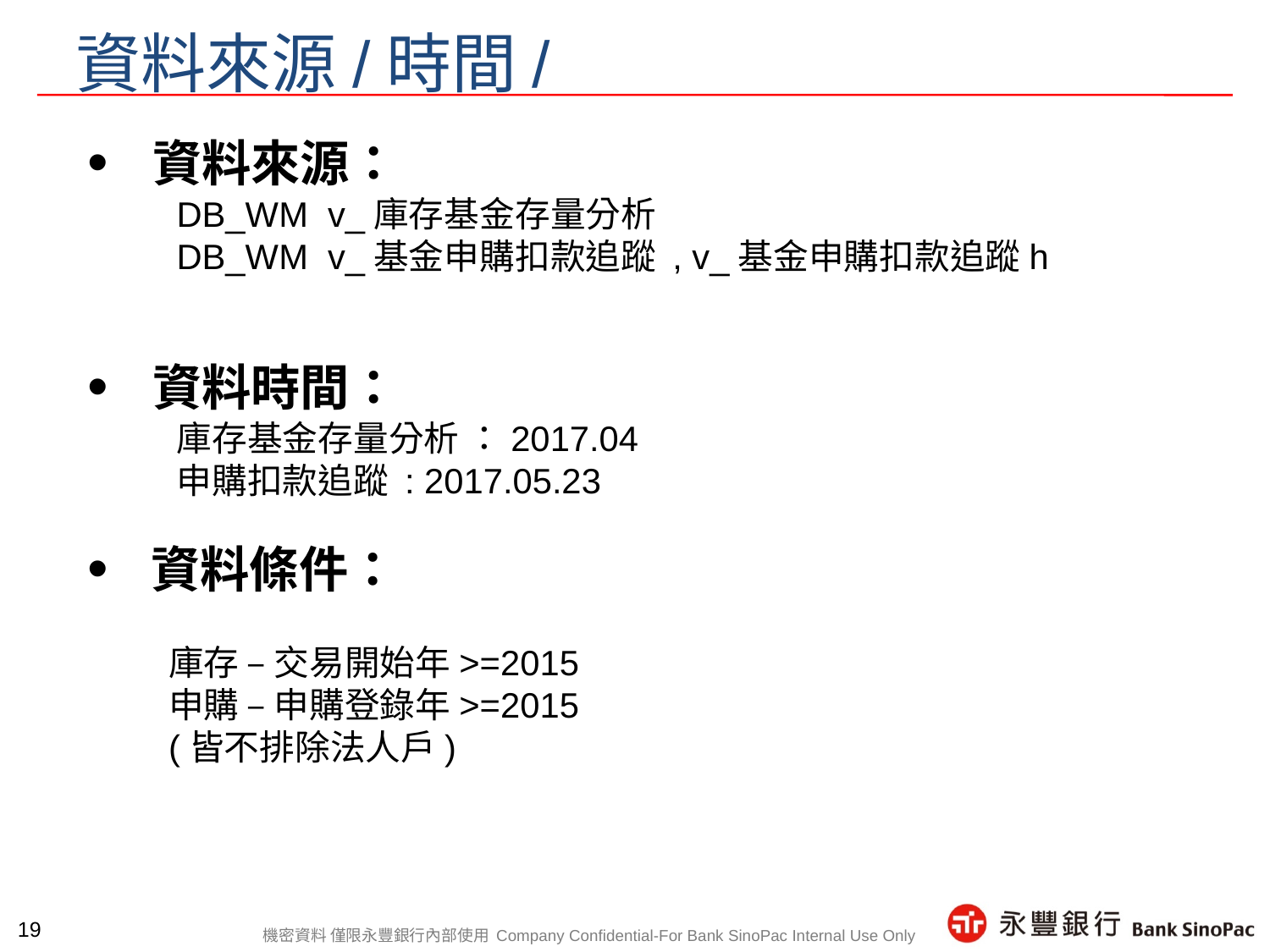

# 資料來源/時間/
資料來源：
DB_WM  v_庫存基金存量分析
DB_WM  v_基金申購扣款追蹤 , v_基金申購扣款追蹤h

資料時間：
庫存基金存量分析 ：2017.04
申購扣款追蹤 : 2017.05.23

資料條件：

庫存 – 交易開始年>=2015
申購 – 申購登錄年>=2015
(皆不排除法人戶)